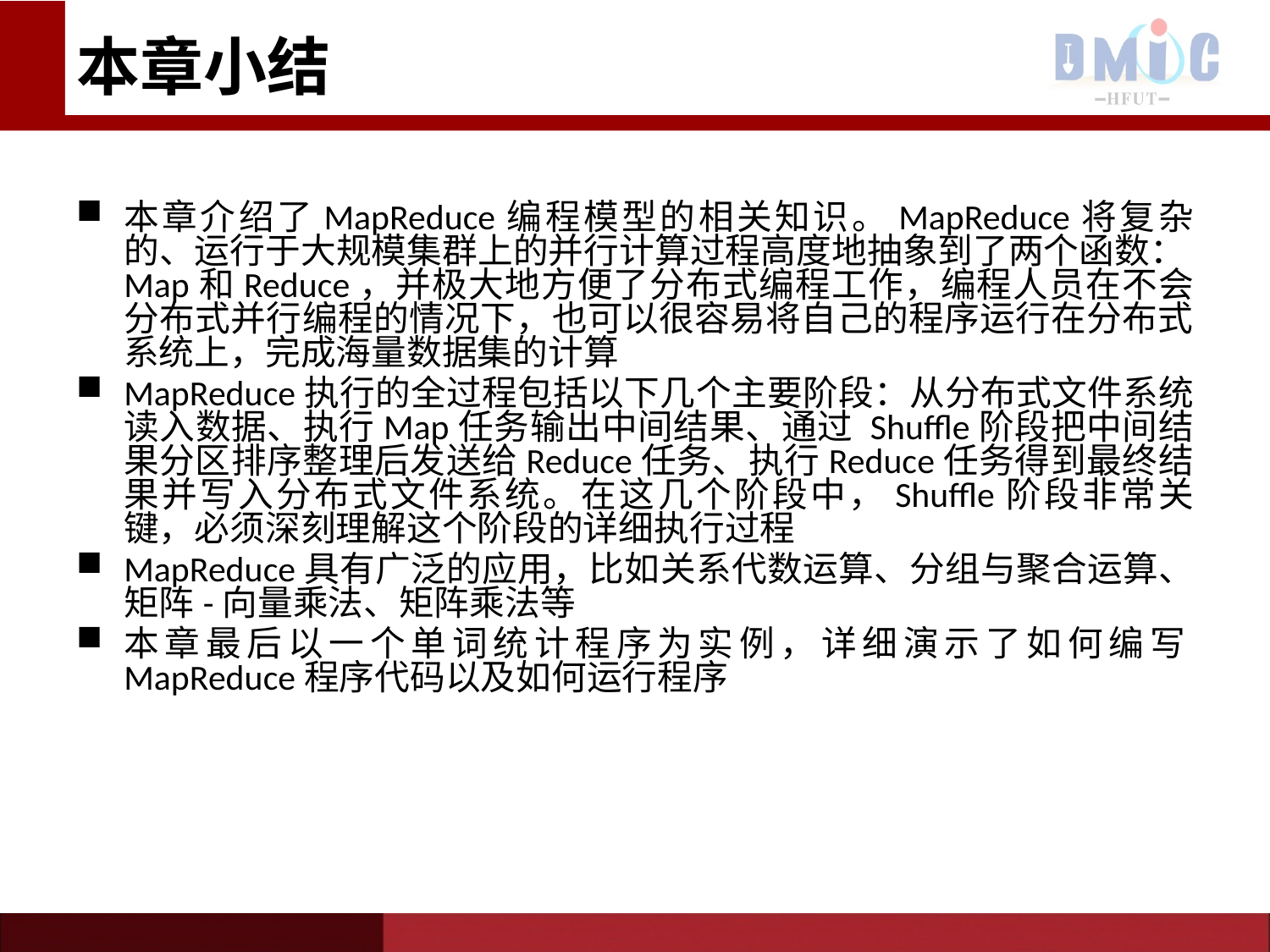

# 本章小结
本章介绍了MapReduce编程模型的相关知识。MapReduce将复杂的、运行于大规模集群上的并行计算过程高度地抽象到了两个函数：Map和Reduce，并极大地方便了分布式编程工作，编程人员在不会分布式并行编程的情况下，也可以很容易将自己的程序运行在分布式系统上，完成海量数据集的计算
MapReduce执行的全过程包括以下几个主要阶段：从分布式文件系统读入数据、执行Map任务输出中间结果、通过 Shuffle阶段把中间结果分区排序整理后发送给Reduce任务、执行Reduce任务得到最终结果并写入分布式文件系统。在这几个阶段中，Shuffle阶段非常关键，必须深刻理解这个阶段的详细执行过程
MapReduce具有广泛的应用，比如关系代数运算、分组与聚合运算、矩阵-向量乘法、矩阵乘法等
本章最后以一个单词统计程序为实例，详细演示了如何编写MapReduce程序代码以及如何运行程序